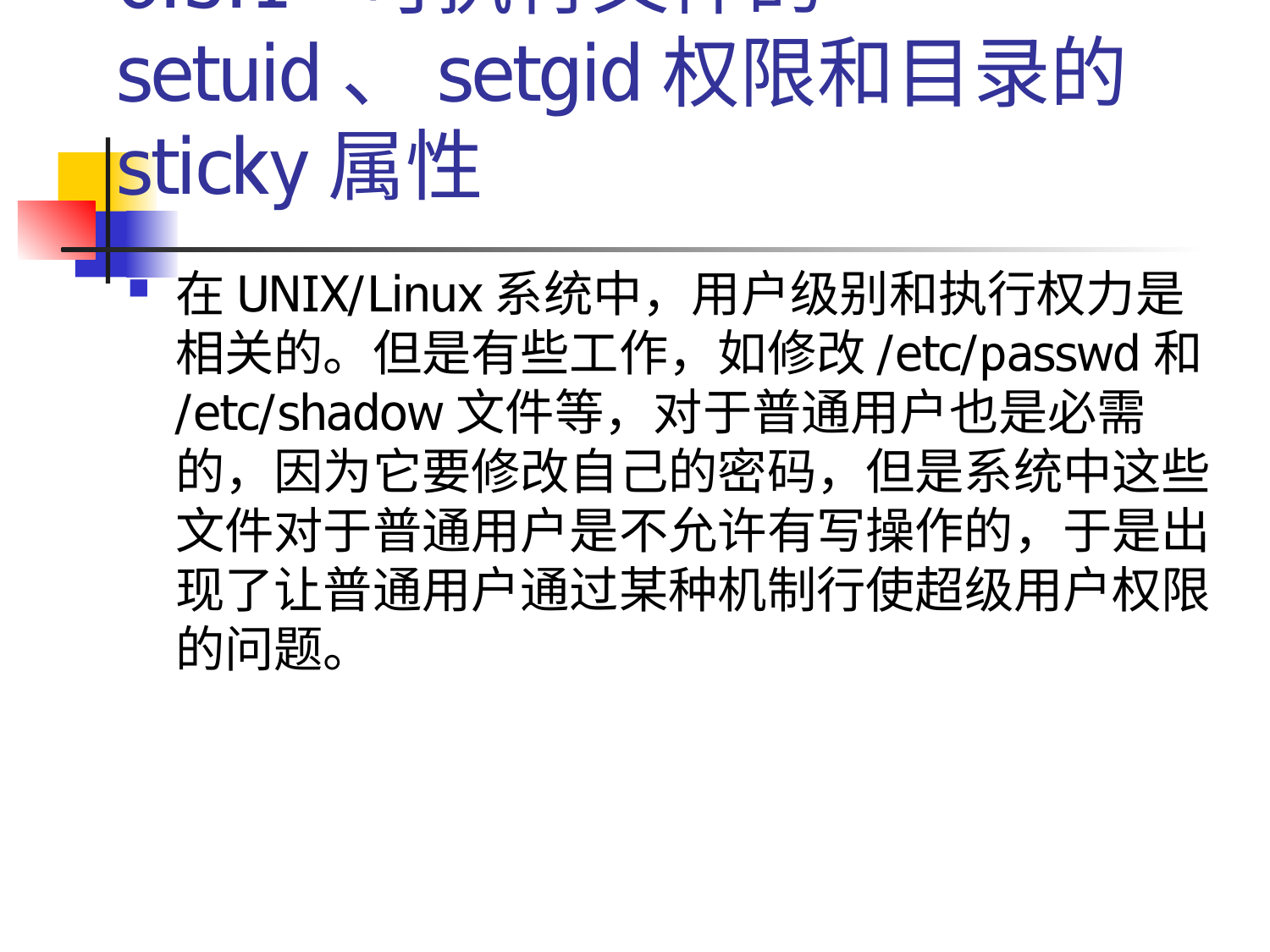

# 6.5.1  可执行文件的setuid、setgid权限和目录的sticky属性
在UNIX/Linux系统中，用户级别和执行权力是相关的。但是有些工作，如修改/etc/passwd和/etc/shadow文件等，对于普通用户也是必需的，因为它要修改自己的密码，但是系统中这些文件对于普通用户是不允许有写操作的，于是出现了让普通用户通过某种机制行使超级用户权限的问题。